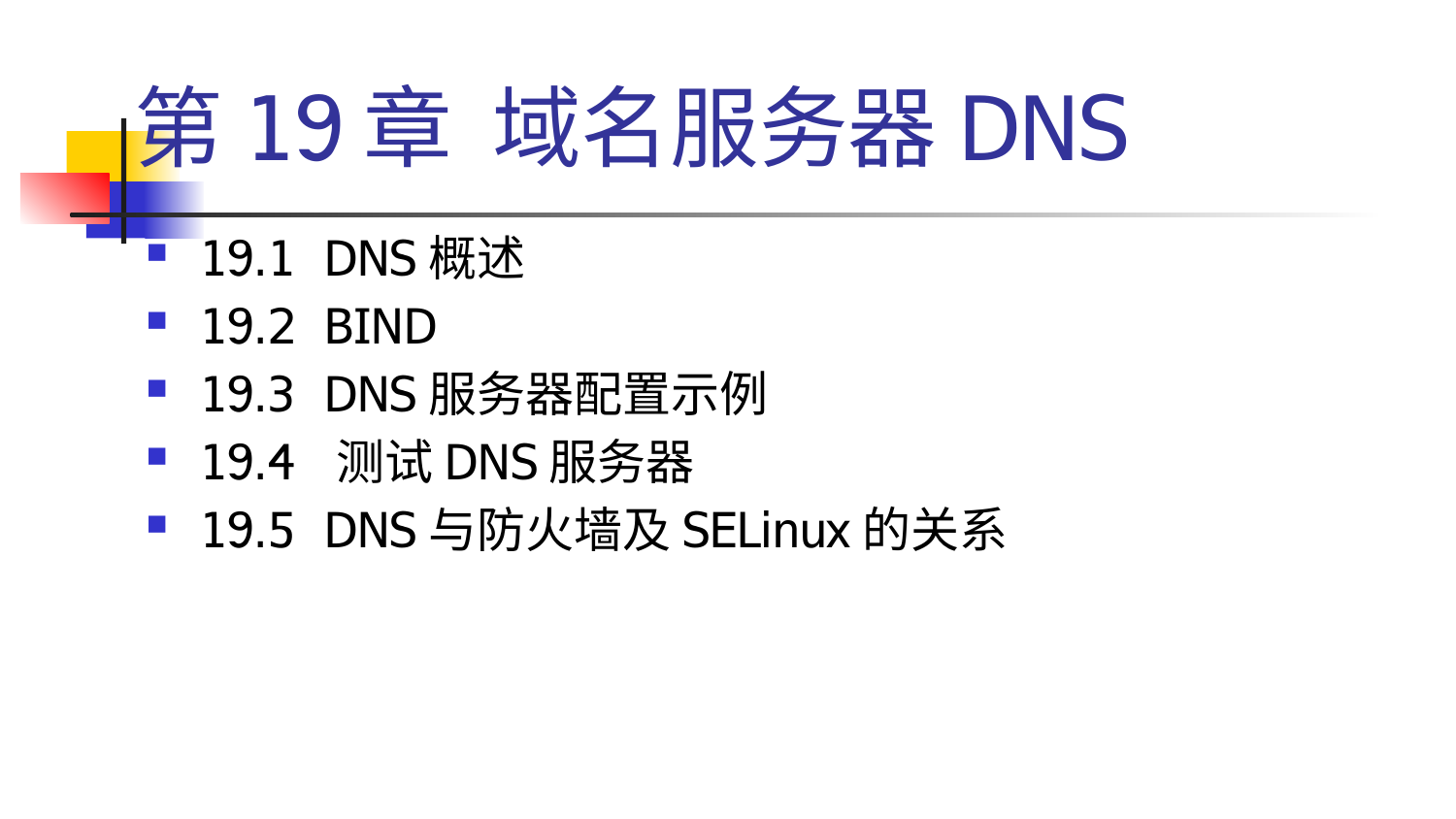

# 第19章  域名服务器DNS
19.1  DNS概述
19.2  BIND
19.3  DNS服务器配置示例
19.4  测试DNS服务器
19.5  DNS与防火墙及SELinux的关系